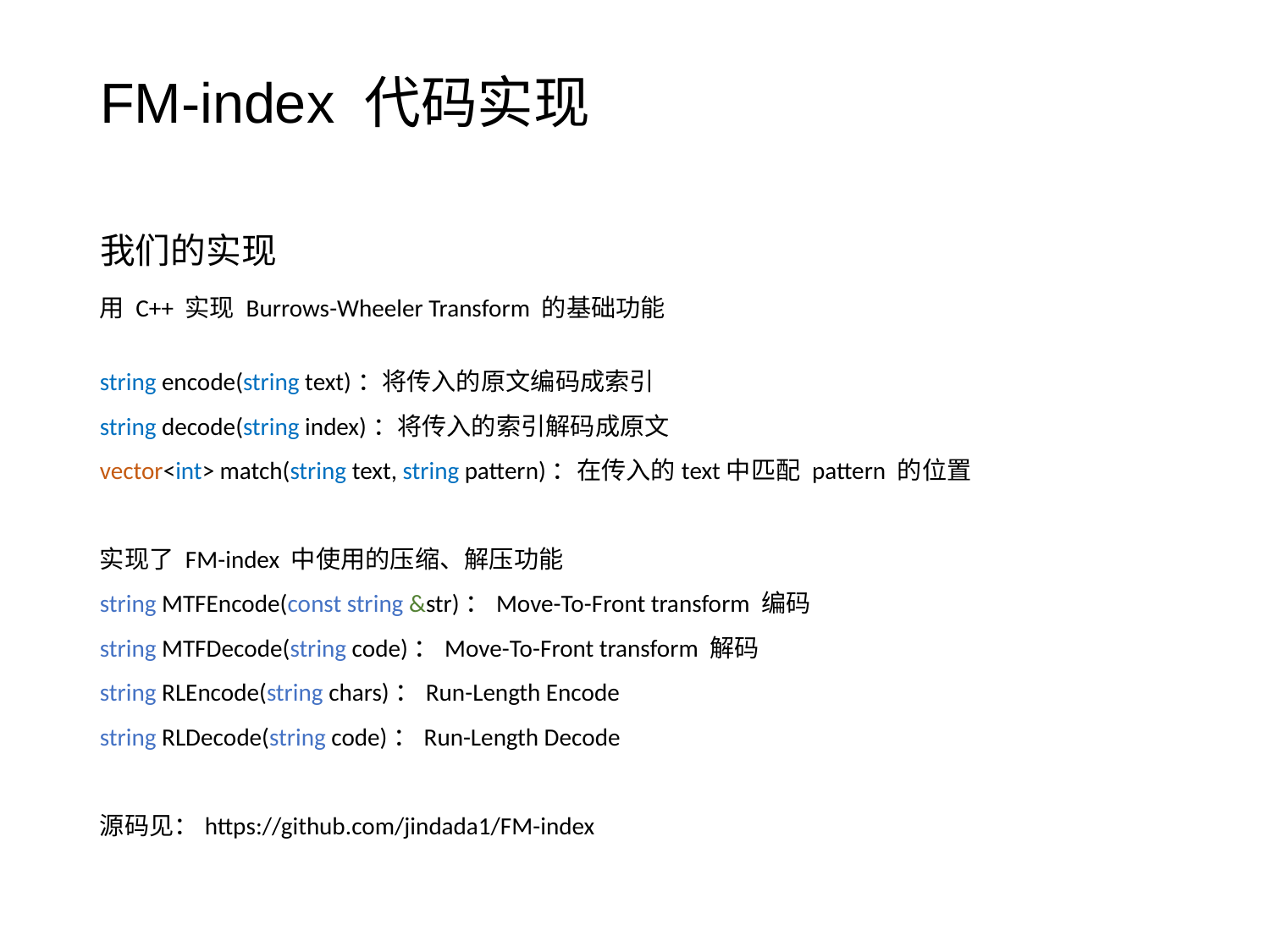

# FM-index 代码实现
我们的实现

用 C++ 实现 Burrows-Wheeler Transform 的基础功能

string encode(string text)：将传入的原文编码成索引
string decode(string index)：将传入的索引解码成原文
vector<int> match(string text, string pattern)：在传入的text中匹配 pattern 的位置

实现了 FM-index 中使用的压缩、解压功能
string MTFEncode(const string &str)：Move-To-Front transform 编码
string MTFDecode(string code)：Move-To-Front transform 解码
string RLEncode(string chars)：Run-Length Encode
string RLDecode(string code)：Run-Length Decode

源码见：https://github.com/jindada1/FM-index